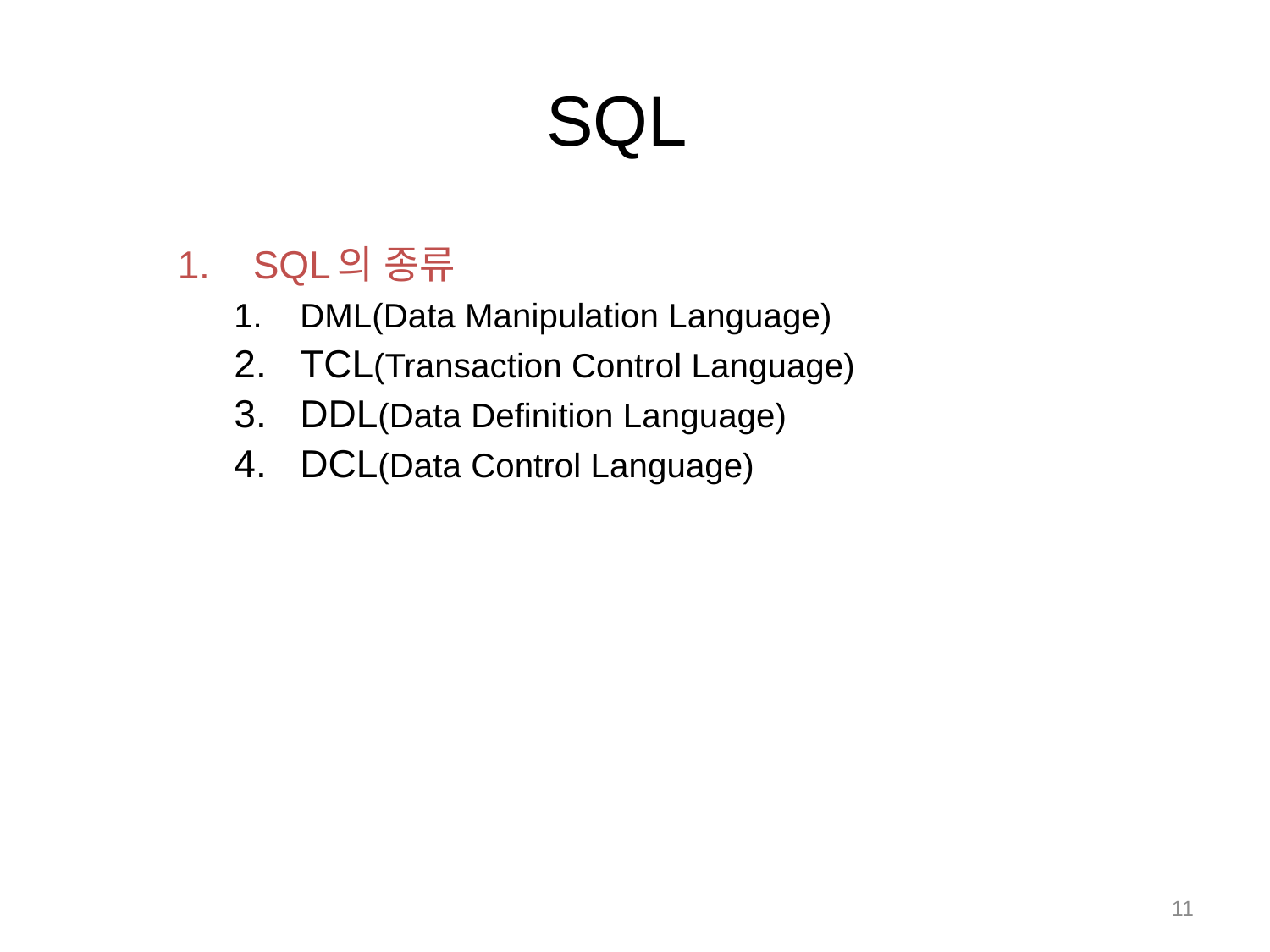

# SQL
SQL의 종류
DML(Data Manipulation Language)
TCL(Transaction Control Language)
DDL(Data Definition Language)
DCL(Data Control Language)
11